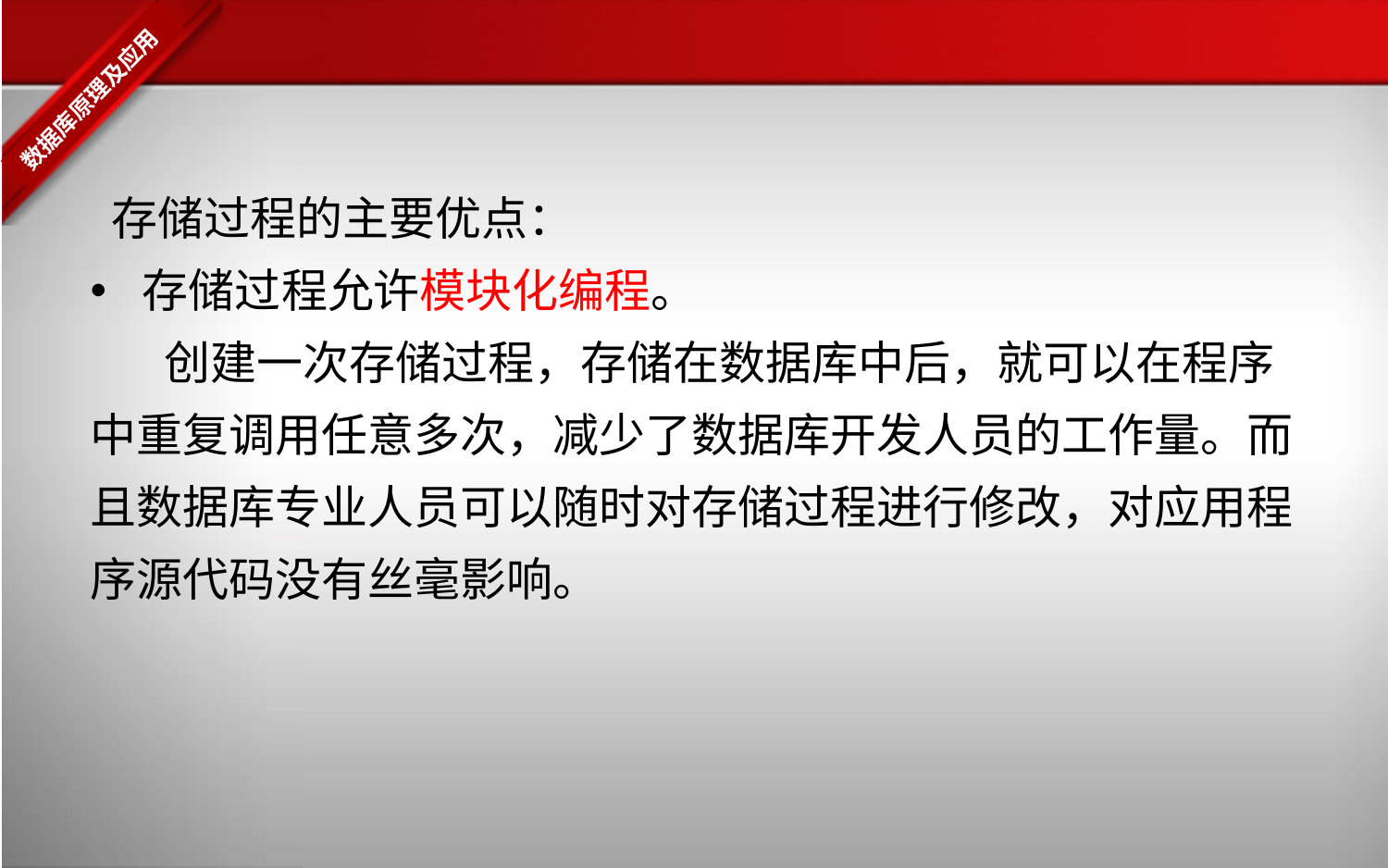

存储过程的主要优点：
存储过程允许模块化编程。
      创建一次存储过程，存储在数据库中后，就可以在程序中重复调用任意多次，减少了数据库开发人员的工作量。而且数据库专业人员可以随时对存储过程进行修改，对应用程序源代码没有丝毫影响。